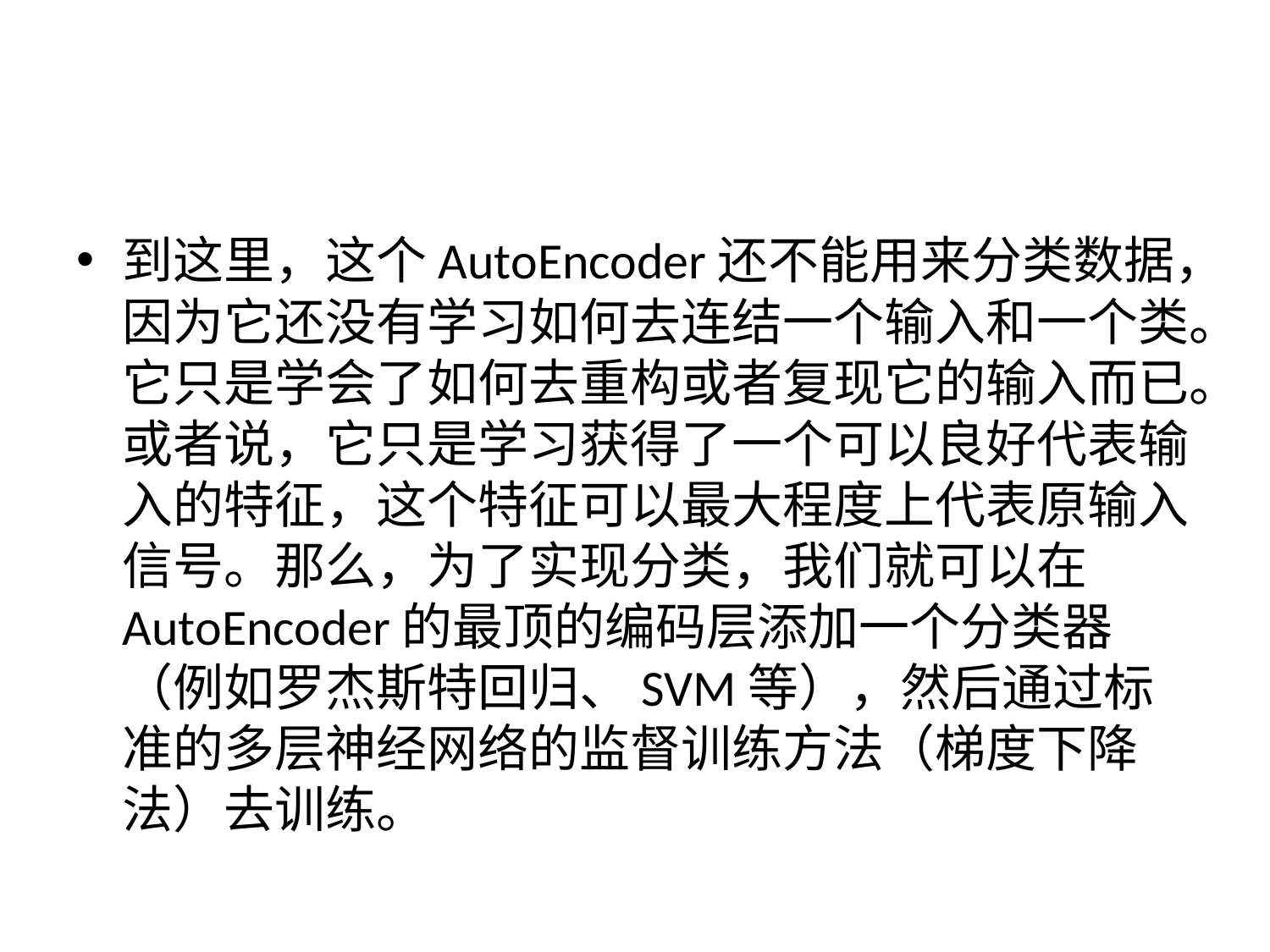

#
到这里，这个AutoEncoder还不能用来分类数据，因为它还没有学习如何去连结一个输入和一个类。它只是学会了如何去重构或者复现它的输入而已。或者说，它只是学习获得了一个可以良好代表输入的特征，这个特征可以最大程度上代表原输入信号。那么，为了实现分类，我们就可以在AutoEncoder的最顶的编码层添加一个分类器（例如罗杰斯特回归、SVM等），然后通过标准的多层神经网络的监督训练方法（梯度下降法）去训练。